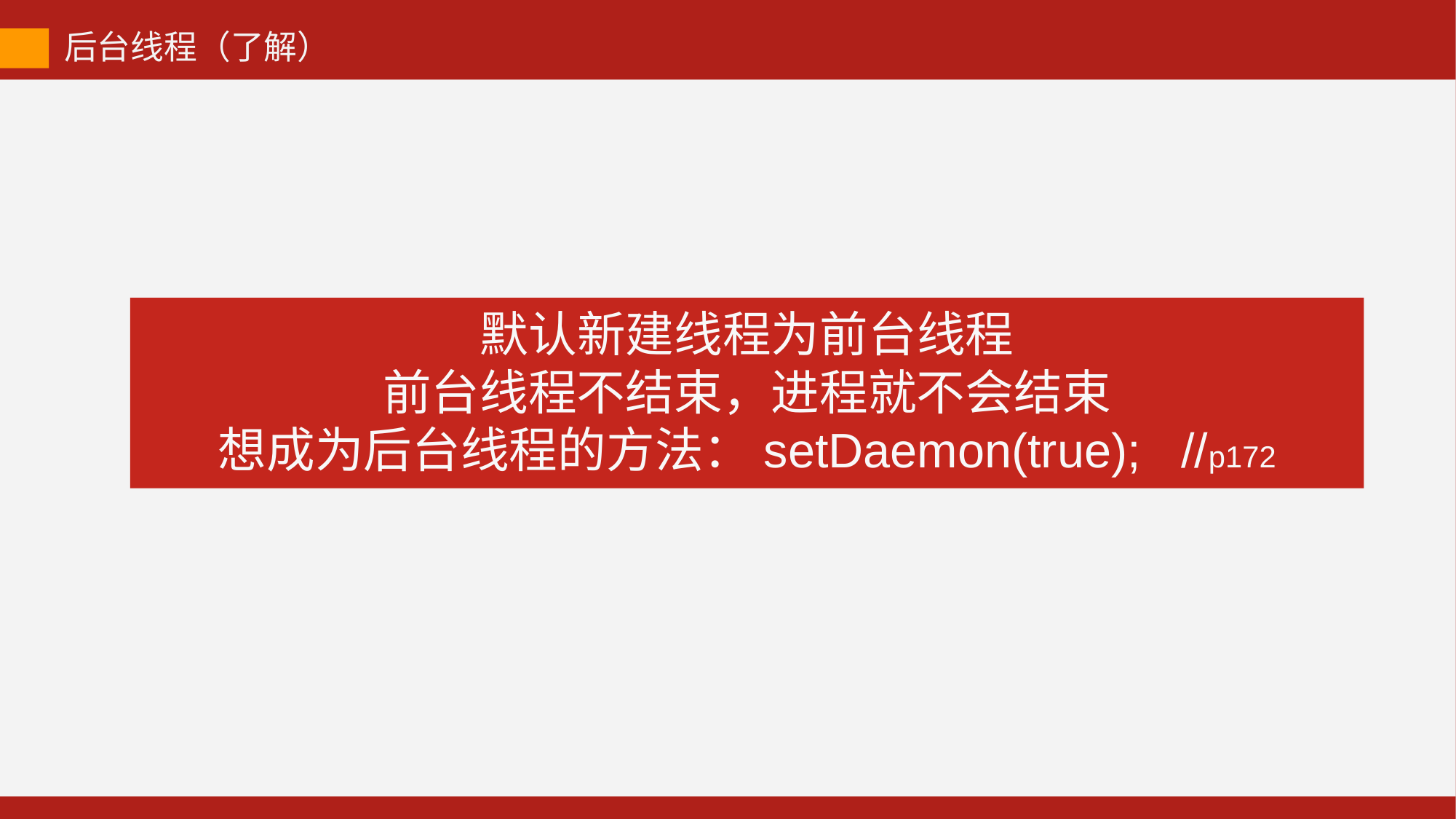

后台线程（了解）

默认新建线程为前台线程
前台线程不结束，进程就不会结束
想成为后台线程的方法：setDaemon(true);   //p172